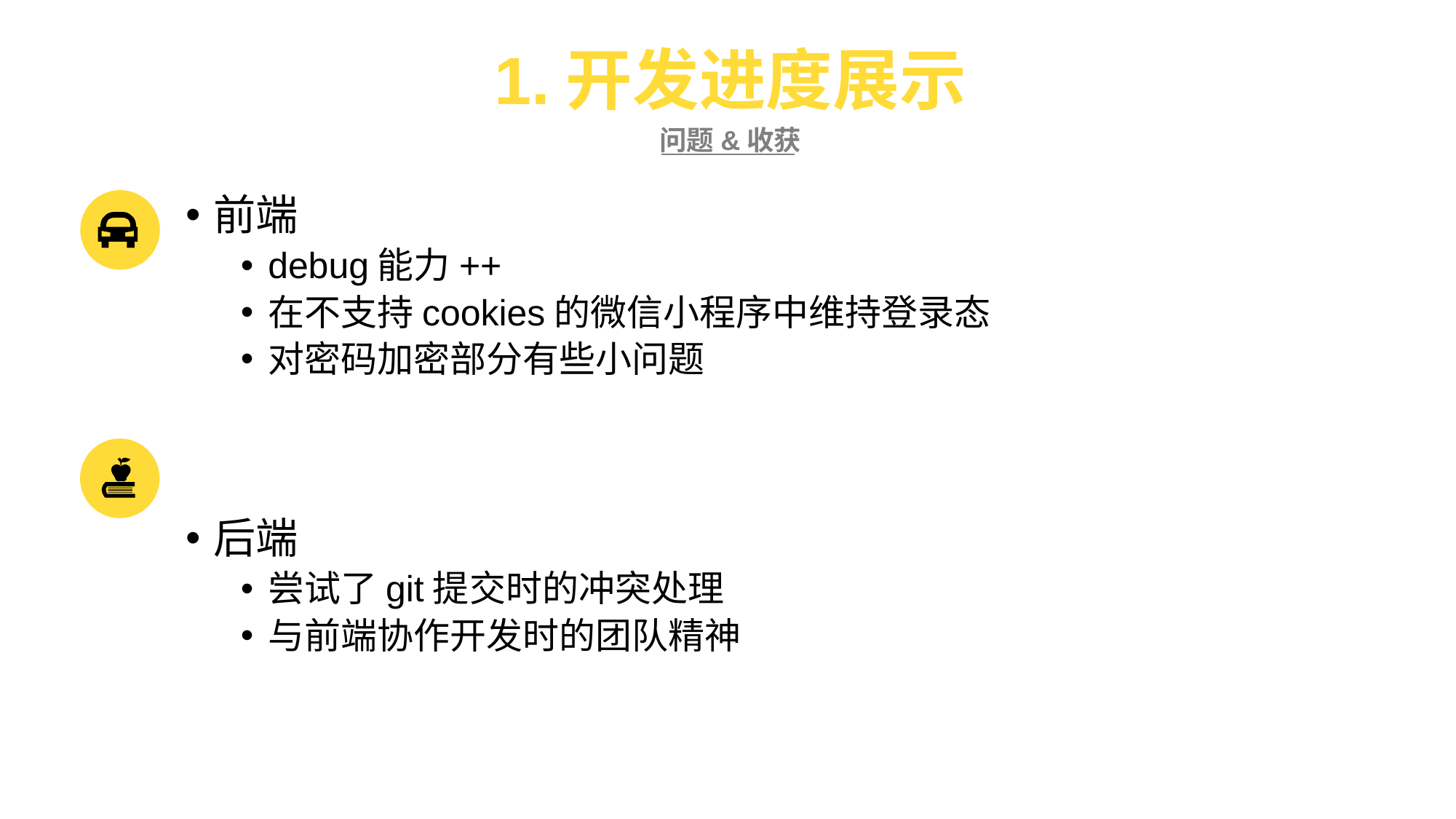

1.开发进度展示
问题&收获
前端
debug能力++
在不支持cookies的微信小程序中维持登录态
对密码加密部分有些小问题

后端
尝试了git提交时的冲突处理
与前端协作开发时的团队精神